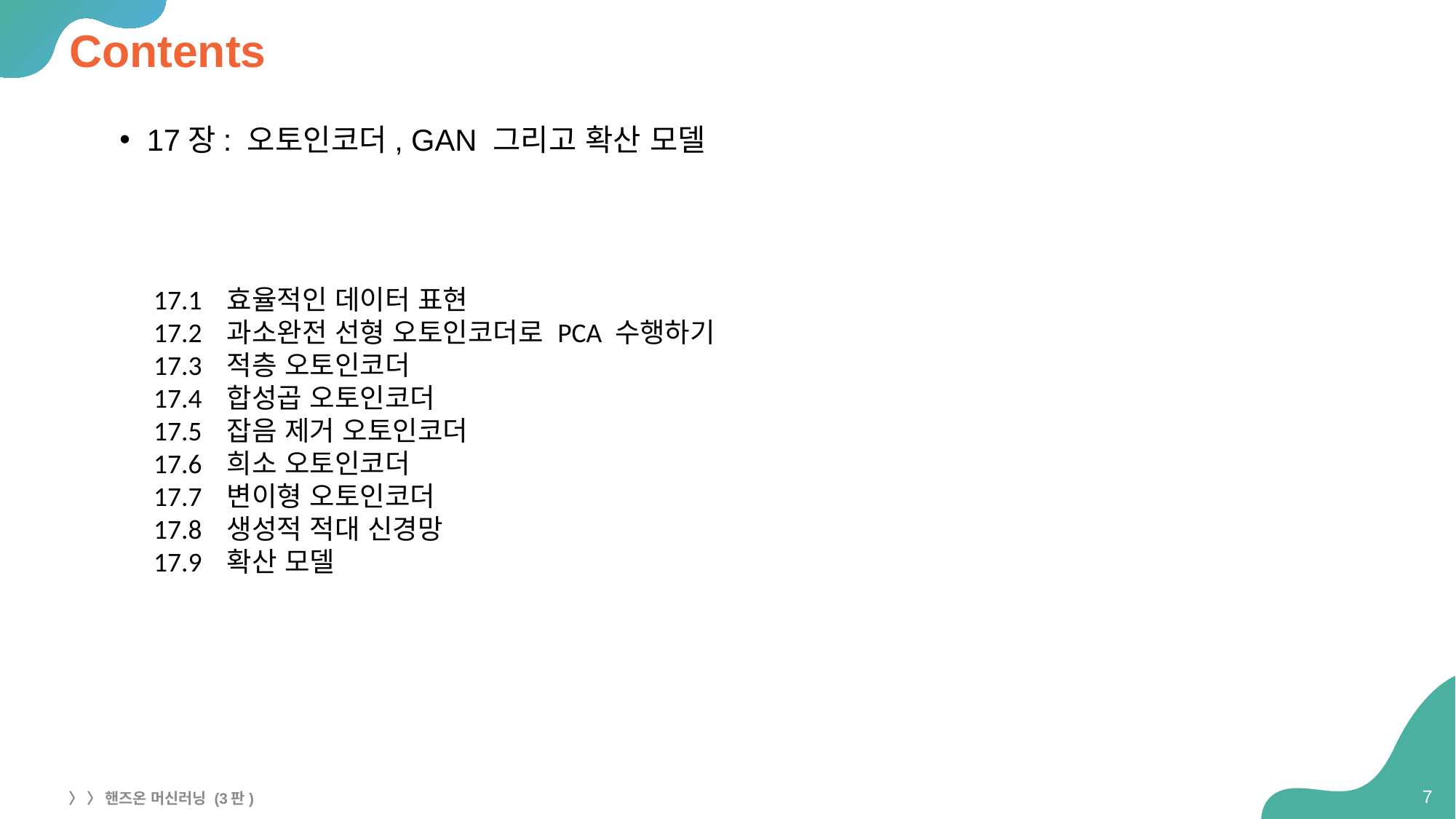

# Contents
17장: 오토인코더, GAN 그리고 확산 모델

17.1   효율적인 데이터 표현
17.2   과소완전 선형 오토인코더로 PCA 수행하기
17.3   적층 오토인코더
17.4   합성곱 오토인코더
17.5   잡음 제거 오토인코더
17.6   희소 오토인코더
17.7   변이형 오토인코더
17.8   생성적 적대 신경망
17.9   확산 모델

7
〉 〉 핸즈온 머신러닝 (3판)